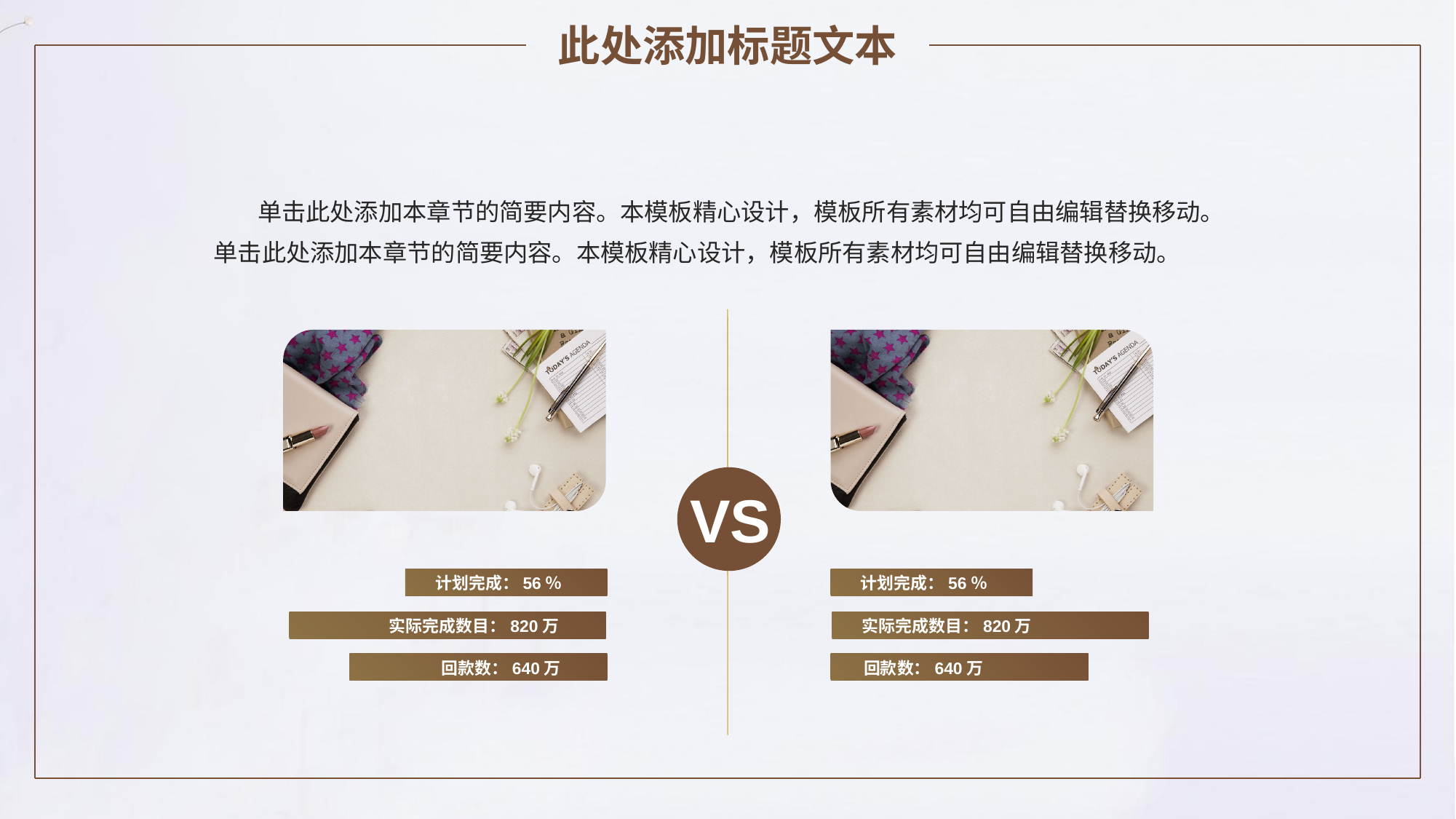

此处添加标题文本
       单击此处添加本章节的简要内容。本模板精心设计，模板所有素材均可自由编辑替换移动。单击此处添加本章节的简要内容。本模板精心设计，模板所有素材均可自由编辑替换移动。

VS

计划完成：56％

计划完成：56％

实际完成数目：820万
实际完成数目：820万

回款数：640万
回款数：640万